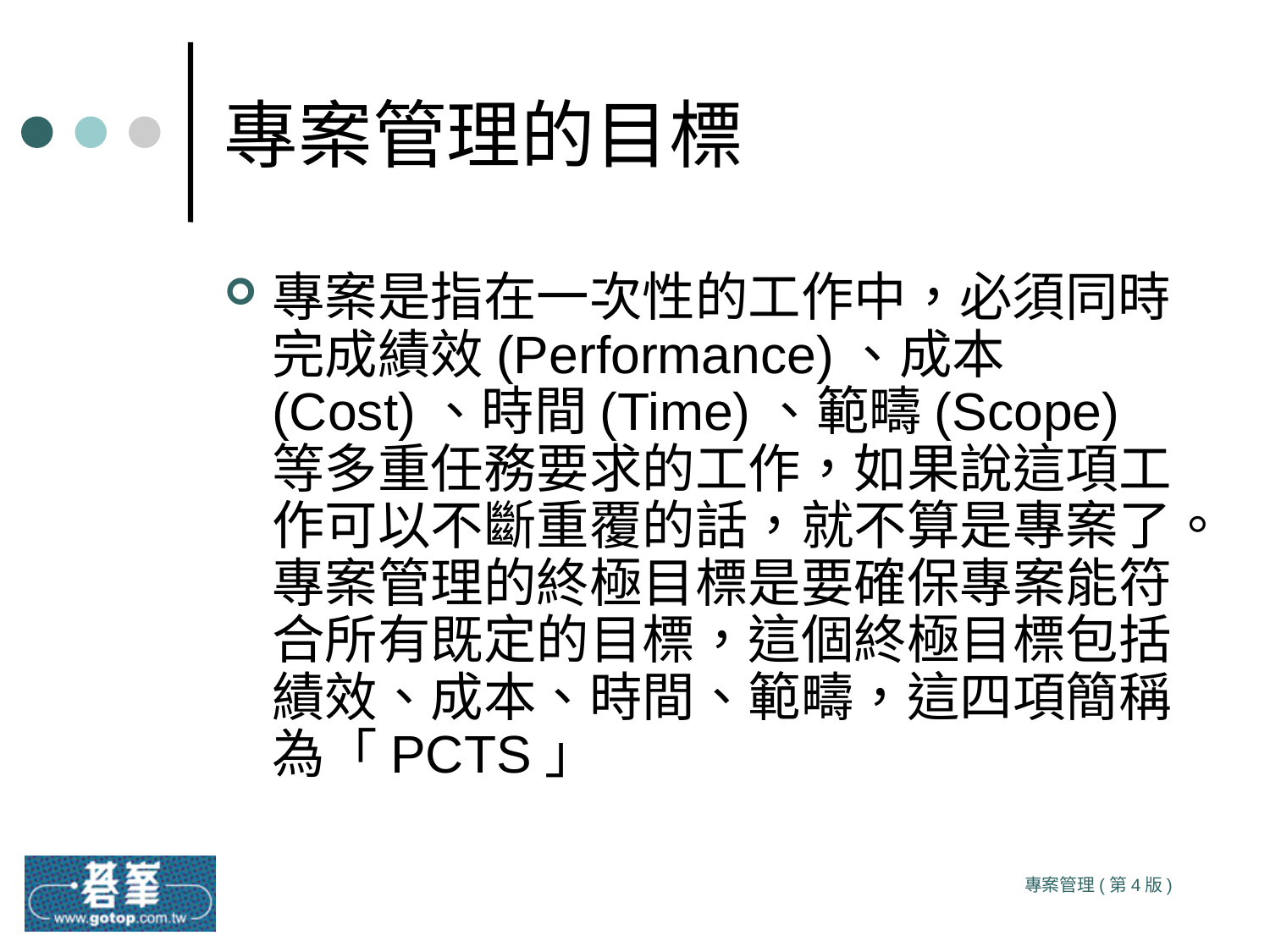

# 專案管理的目標
專案是指在一次性的工作中，必須同時完成績效(Performance)、成本(Cost)、時間(Time)、範疇(Scope)等多重任務要求的工作，如果說這項工作可以不斷重覆的話，就不算是專案了。專案管理的終極目標是要確保專案能符合所有既定的目標，這個終極目標包括績效、成本、時間、範疇，這四項簡稱為「PCTS」
專案管理(第4版)